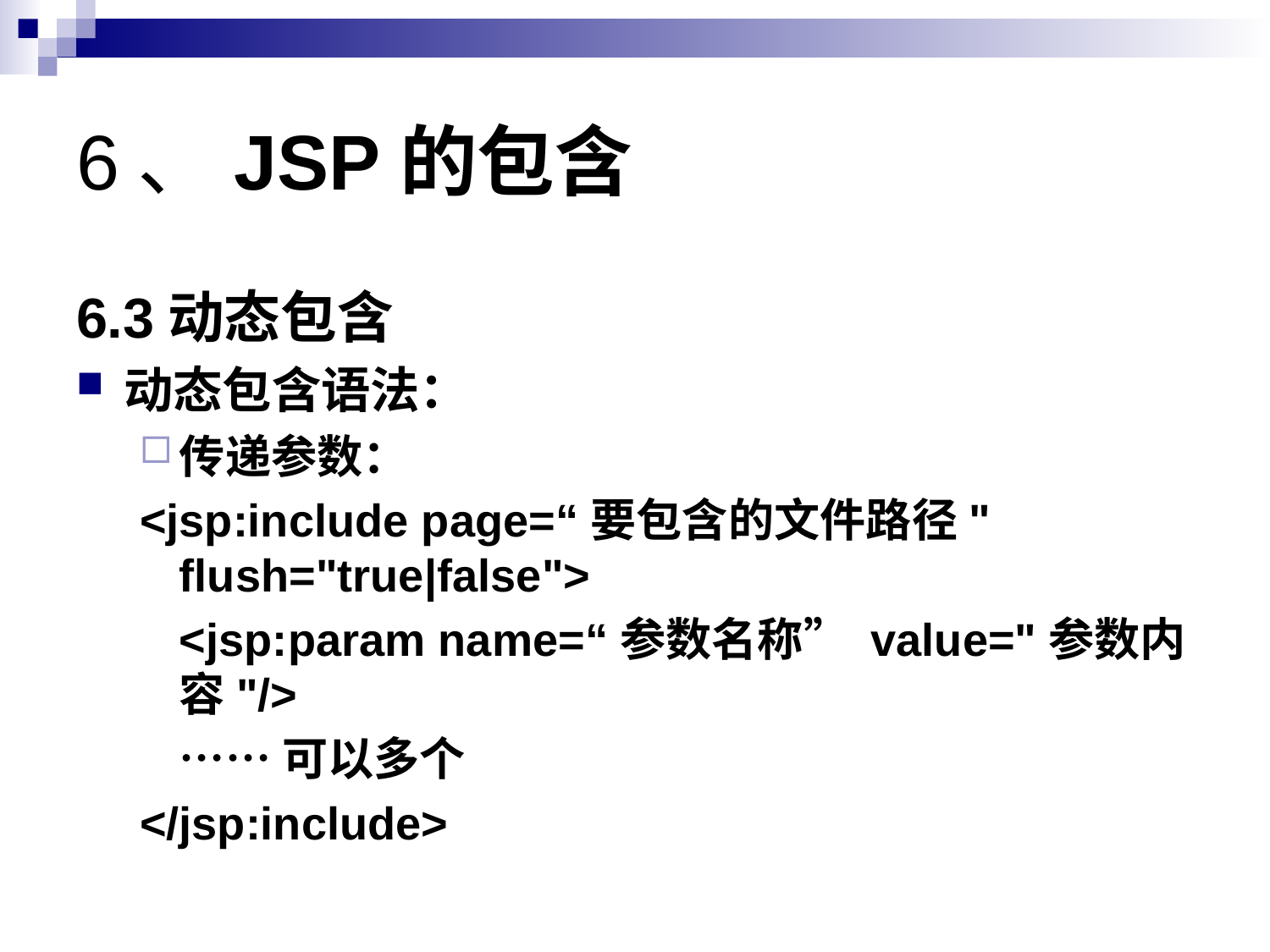

# 6、JSP的包含
6.3动态包含
动态包含语法：
传递参数：
<jsp:include page=“要包含的文件路径"  flush="true|false">
	<jsp:param name=“参数名称” value="参数内容"/>
  	……可以多个
</jsp:include>
36